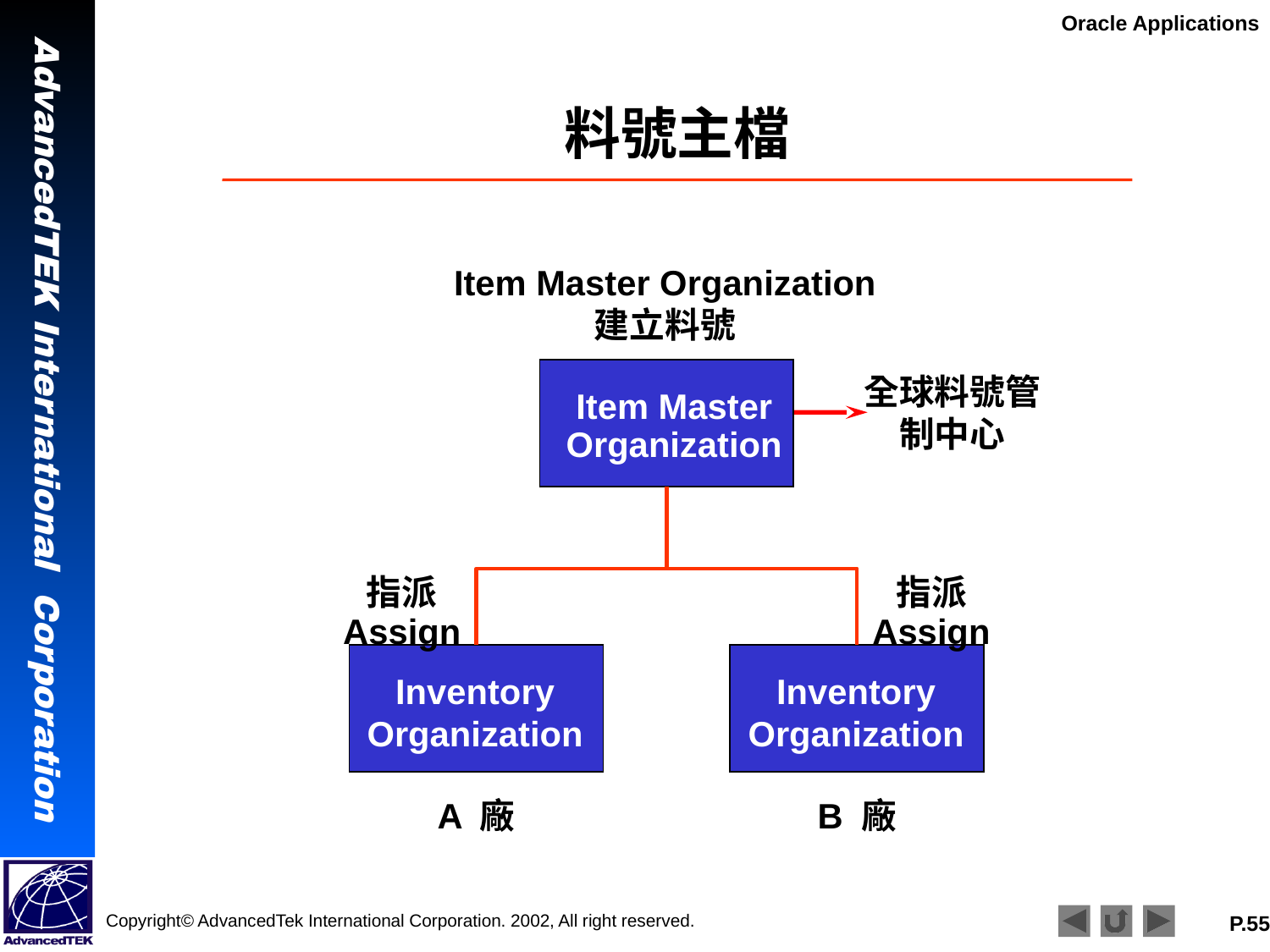

# 料號主檔
Item Master Organization
建立料號

全球料號管制中心
Item Master

Organization

指派
Assign

指派
Assign

Inventory
Organization
Inventory
Organization
A 廠
B 廠